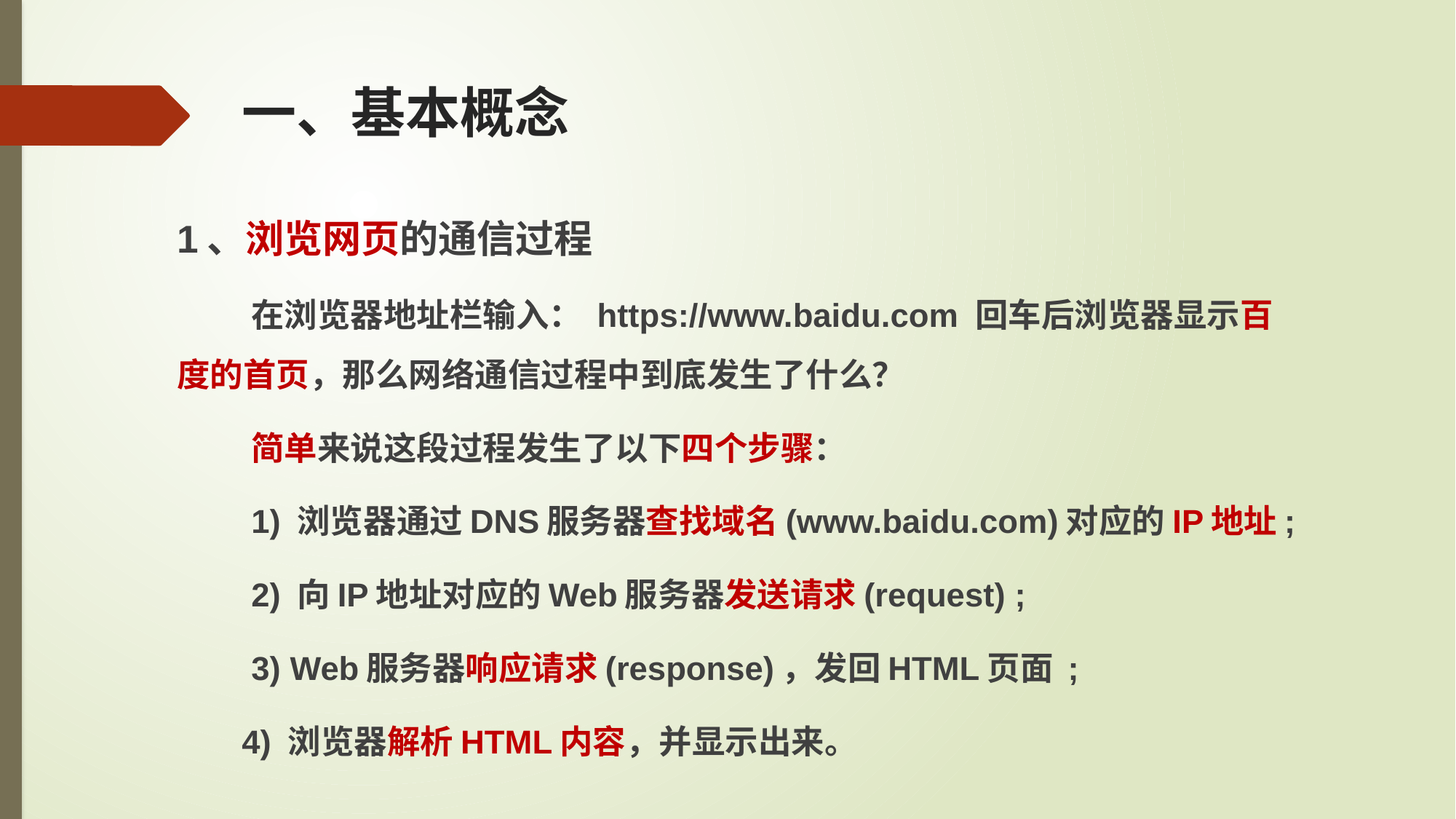

# 一、基本概念
1、浏览网页的通信过程
         在浏览器地址栏输入： https://www.baidu.com 回车后浏览器显示百度的首页，那么网络通信过程中到底发生了什么？
         简单来说这段过程发生了以下四个步骤：
        1) 浏览器通过DNS服务器查找域名(www.baidu.com)对应的IP地址;
        2) 向IP地址对应的Web服务器发送请求(request) ;
        3) Web服务器响应请求(response)，发回HTML页面 ;
       4) 浏览器解析HTML内容，并显示出来。